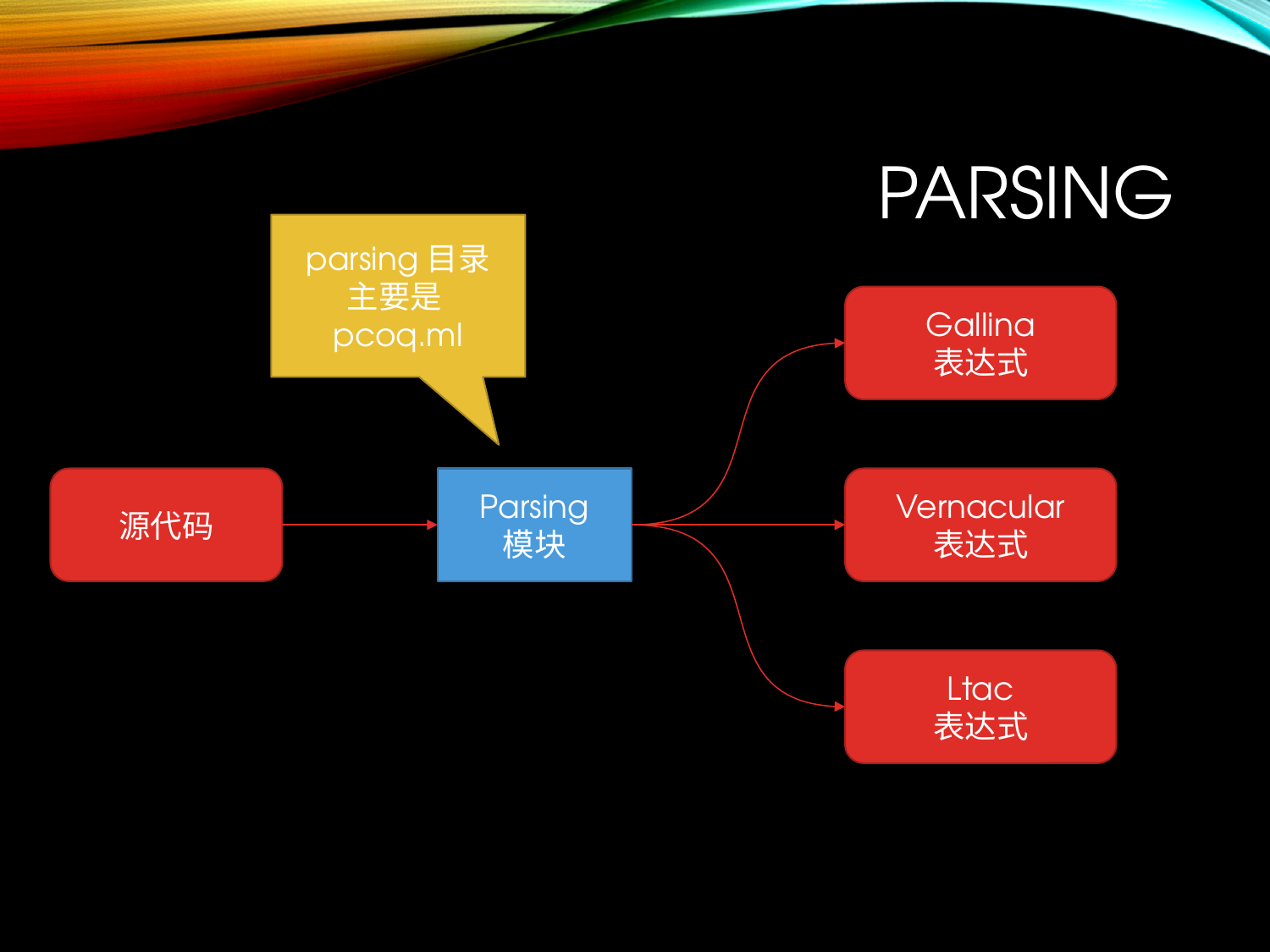

# Parsing
parsing目录
主要是pcoq.ml
Gallina
表达式
源代码
Parsing
模块
Vernacular
表达式
Ltac
表达式